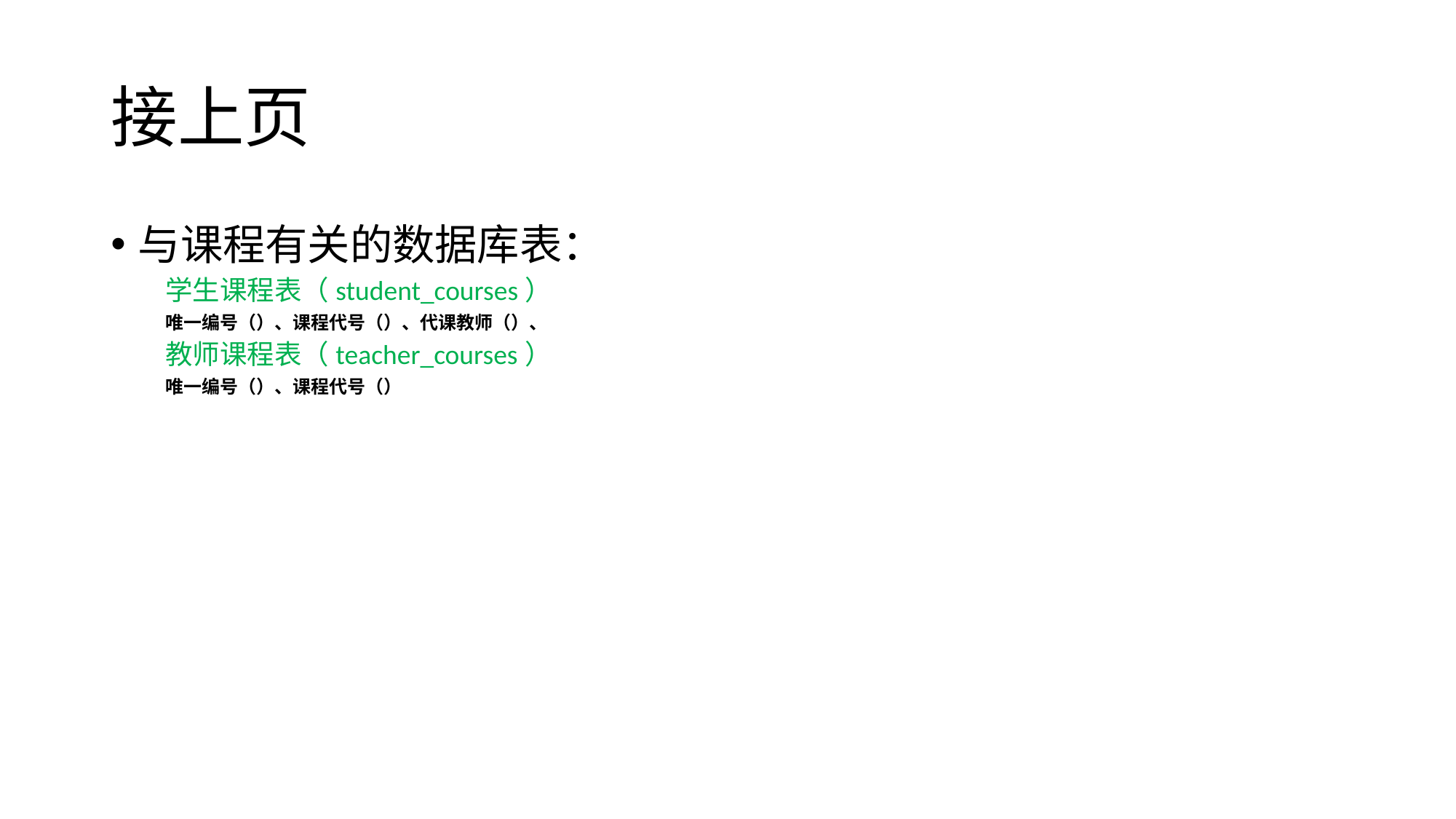

# 接上页
与课程有关的数据库表：
学生课程表（student_courses）
唯一编号（）、课程代号（）、代课教师（）、
教师课程表（teacher_courses）
唯一编号（）、课程代号（）